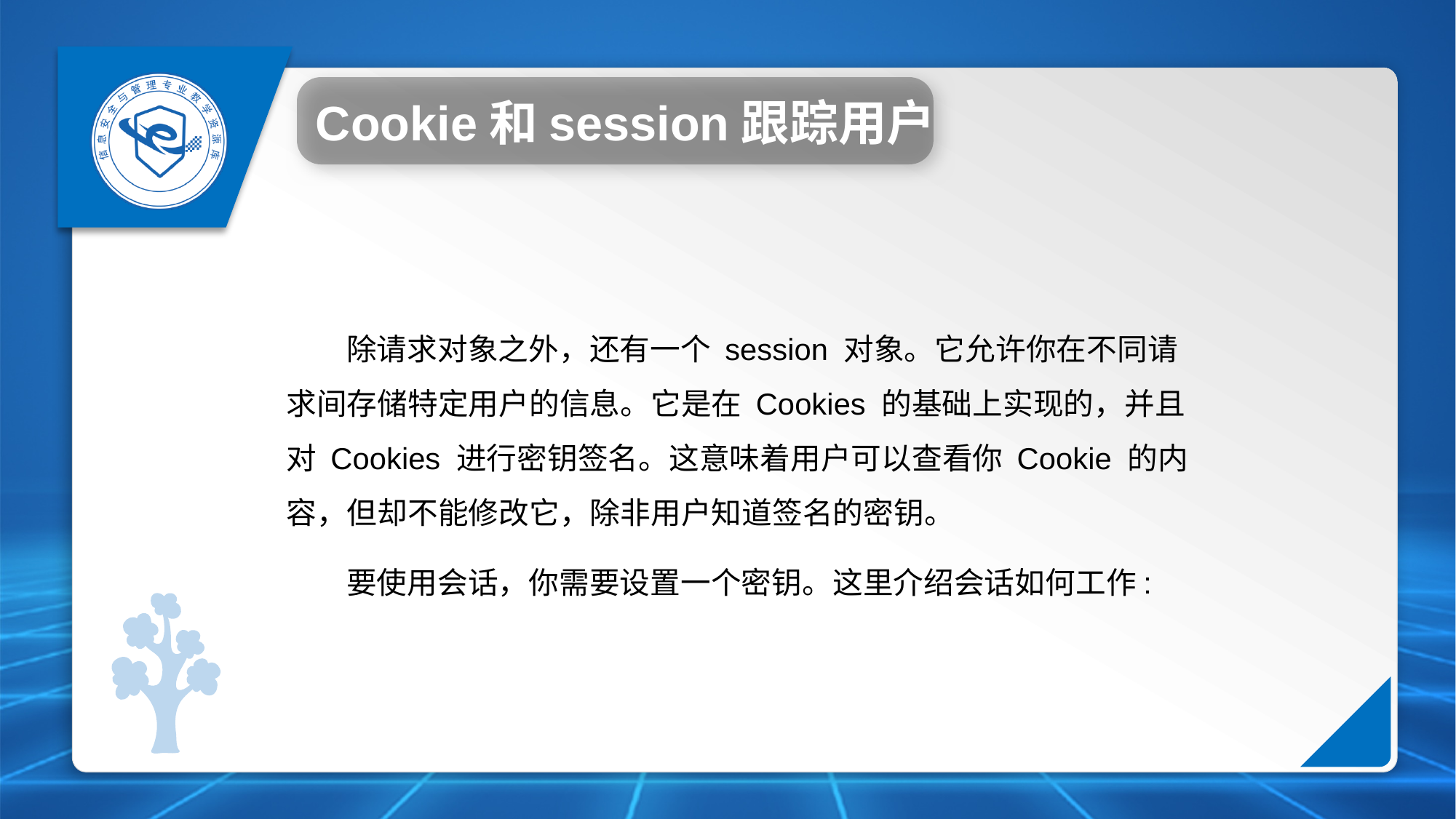

Cookie和session跟踪用户
除请求对象之外，还有一个 session 对象。它允许你在不同请求间存储特定用户的信息。它是在 Cookies 的基础上实现的，并且对 Cookies 进行密钥签名。这意味着用户可以查看你 Cookie 的内容，但却不能修改它，除非用户知道签名的密钥。
要使用会话，你需要设置一个密钥。这里介绍会话如何工作: